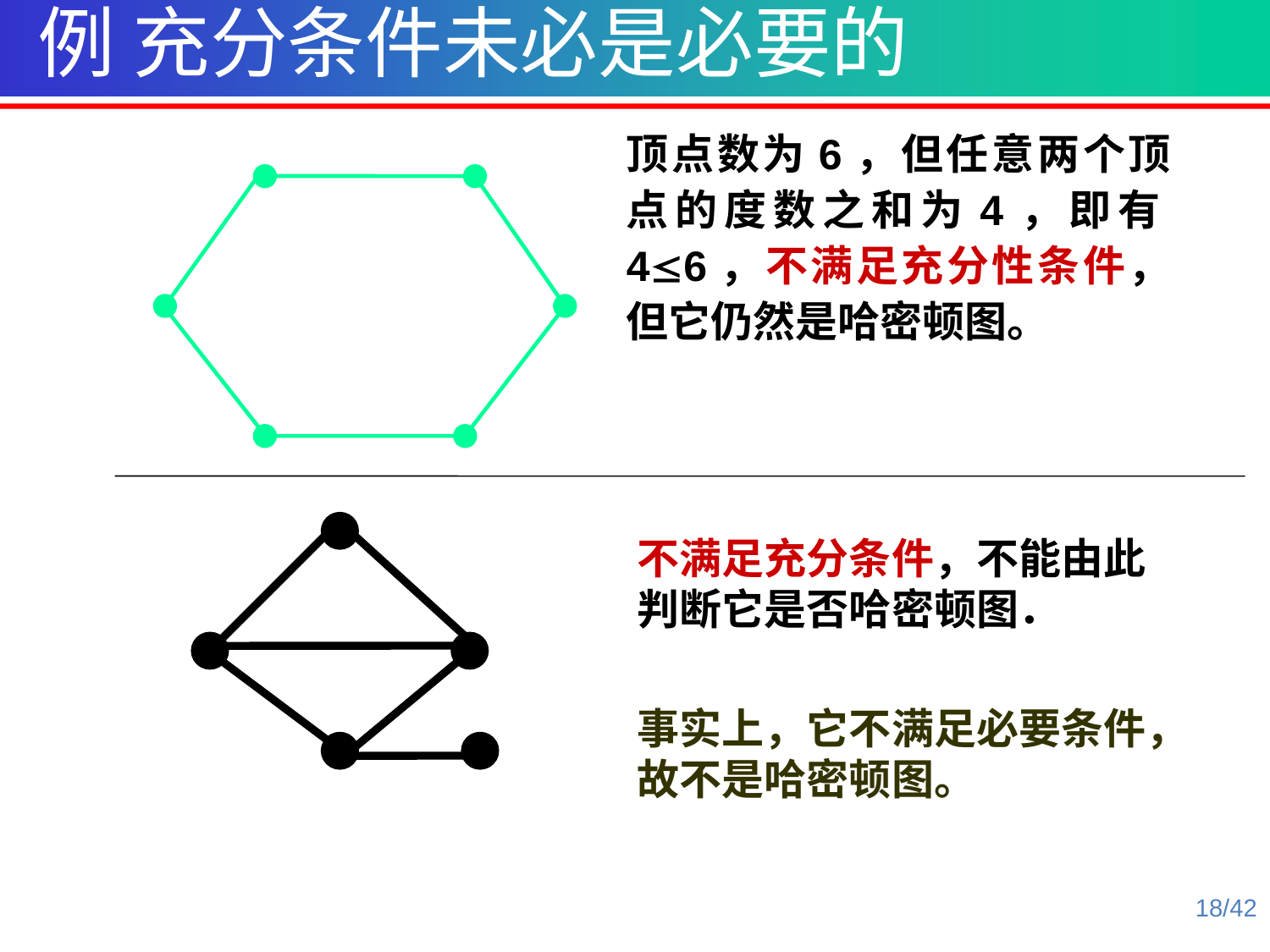

例 充分条件未必是必要的
顶点数为6，但任意两个顶点的度数之和为4，即有4≤6，不满足充分性条件，但它仍然是哈密顿图。

不满足充分条件，不能由此判断它是否哈密顿图．
事实上，它不满足必要条件，故不是哈密顿图。
18/42